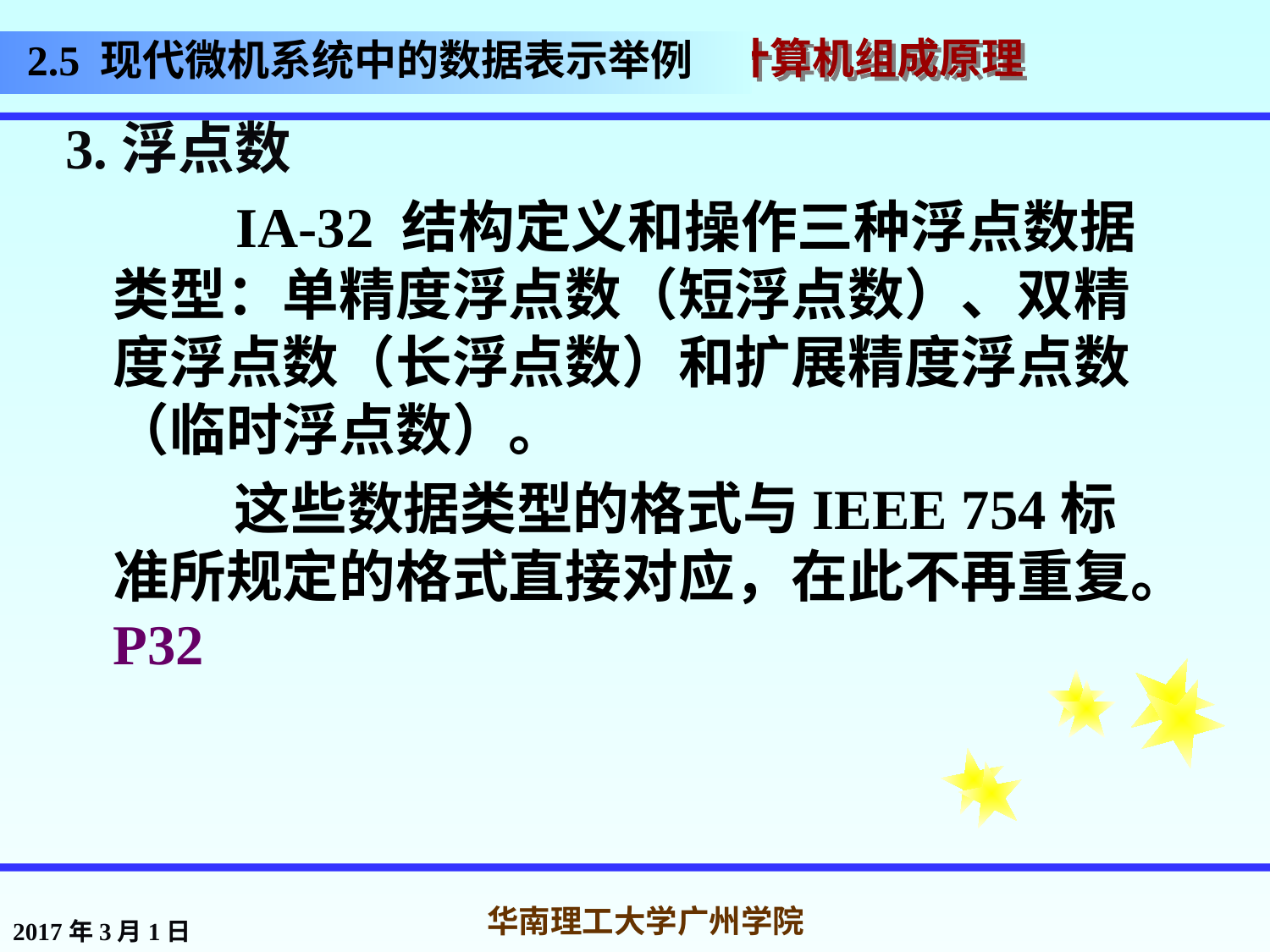

# 2.5 现代微机系统中的数据表示举例
3.浮点数
            IA-32 结构定义和操作三种浮点数据类型：单精度浮点数（短浮点数）、双精度浮点数（长浮点数）和扩展精度浮点数（临时浮点数）。
            这些数据类型的格式与IEEE 754标准所规定的格式直接对应，在此不再重复。P32
2017年3月1日
华南理工大学广州学院